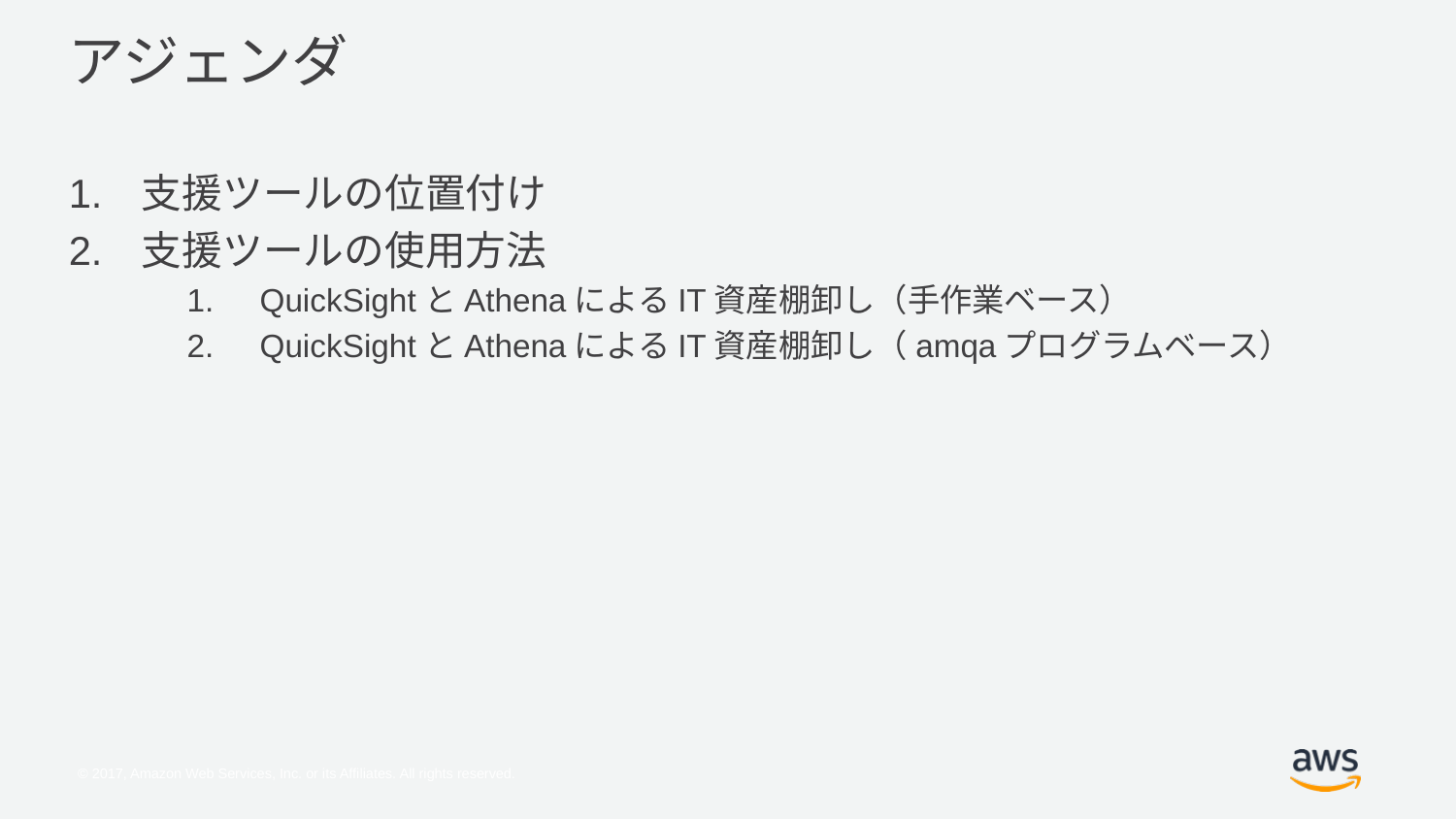

# アジェンダ
支援ツールの位置付け
支援ツールの使用方法
QuickSightとAthenaによるIT資産棚卸し（手作業ベース）
QuickSightとAthenaによるIT資産棚卸し（amqaプログラムベース）